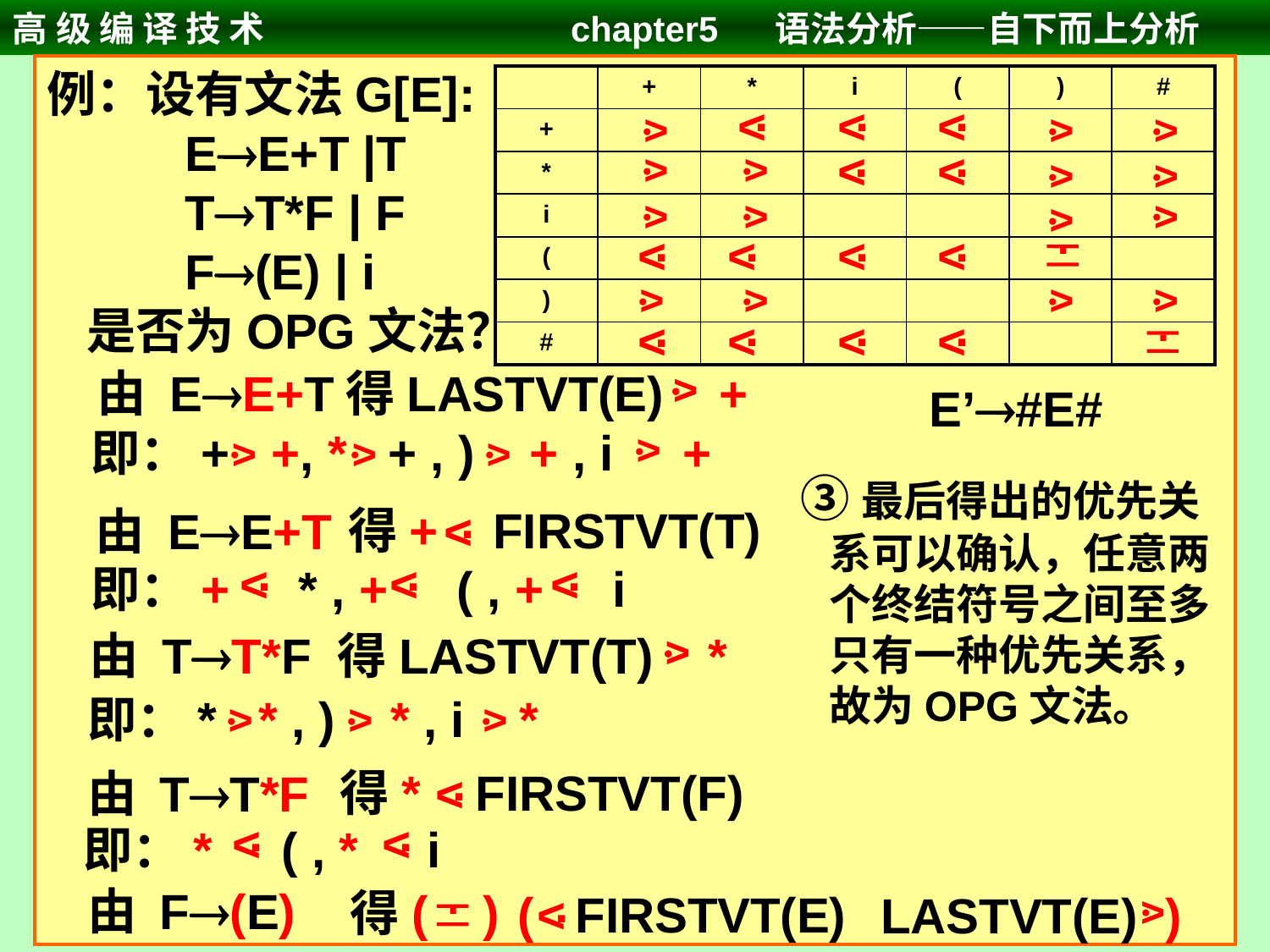

例：设有文法G[E]:
          E→E+T |T
          T→T*F | F
          F→(E) | i
  是否为OPG文法？

|  | + | \* | i | ( | ) | # |
| --- | --- | --- | --- | --- | --- | --- |
| + |  |  |  |  |  |  |
| \* |  |  |  |  |  |  |
| i |  |  |  |  |  |  |
| ( |  |  |  |  |  |  |
| ) |  |  |  |  |  |  |
| # |  |  |  |  |  |  |
.
<
.
<
.
<
.
>
.
>
.
>
.
<
.
<
.
>
.
>
.
>
.
>
.
>
.
>
.
>
.
>
.
<
.
<
.
<
.
<
.

.
>
.
>
.
>
.
>
.
<
.
<
.
<
.
<
.

.
得LASTVT(E)    +
>
.
>
由 E→E+T
E’→#E#
.
>
.
>
.
>
.
>
即：+   +, *   + , )    + , i     +
③最后得出的优先关
  系可以确认，任意两
  个终结符号之间至多
  只有一种优先关系，
  故为OPG文法。
.
<
得+    FIRSTVT(T)
由 E→E+T
.
<
.
<
.
<
即：+     * , +     ( , +     i
.
得LASTVT(T)    *
>
.
>
由 T→T*F
.
>
.
>
.
>
即：*   * , )    * , i    *
.
<
得*    FIRSTVT(F)
由 T→T*F
.
<
.
<
即：*     ( , *     i
.

得(    )
.
<
(   FIRSTVT(E)
.
LASTVT(E)  )
>
由 F→(E)